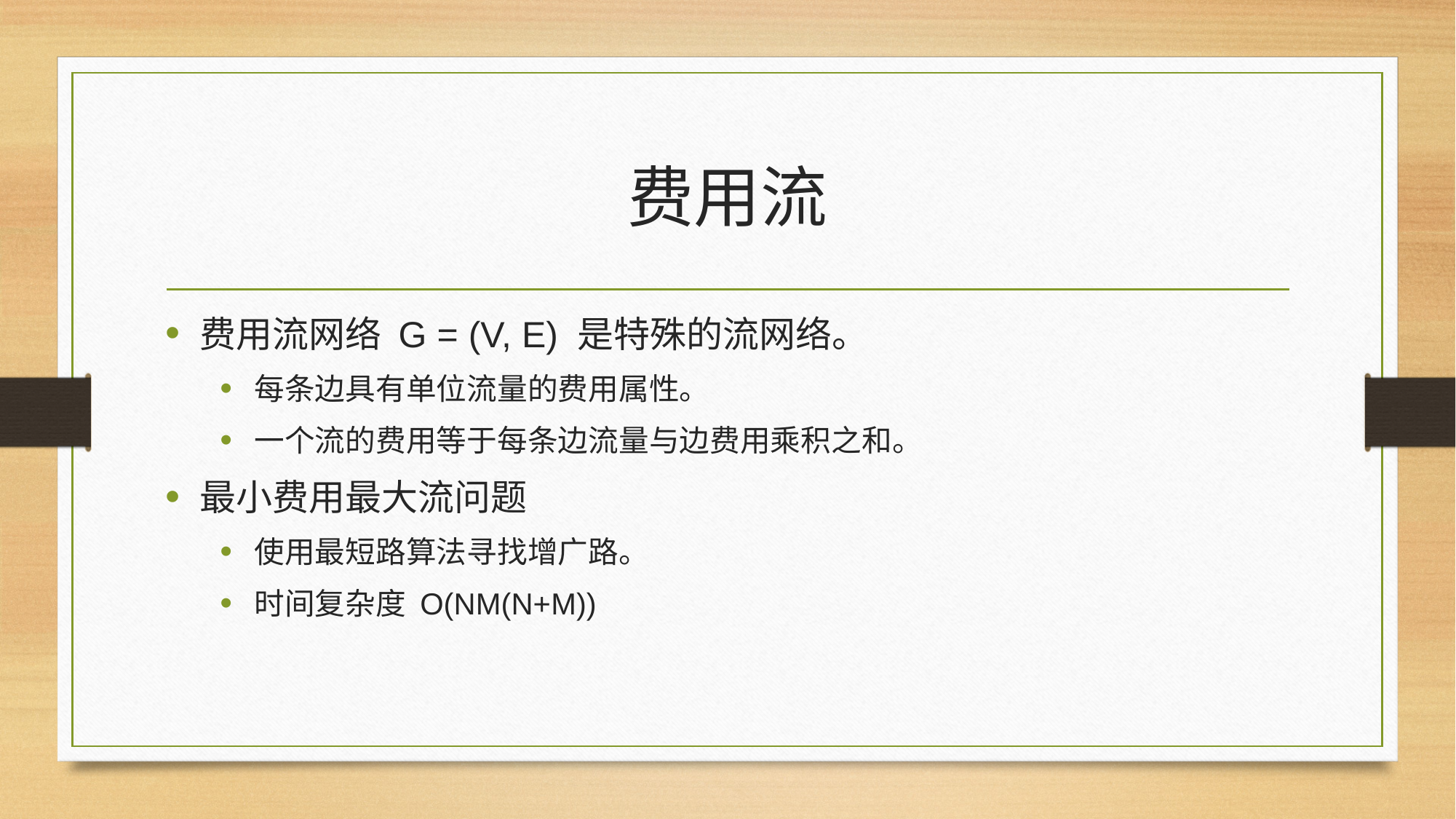

# 费用流
费用流网络 G = (V, E) 是特殊的流网络。
每条边具有单位流量的费用属性。
一个流的费用等于每条边流量与边费用乘积之和。
最小费用最大流问题
使用最短路算法寻找增广路。
时间复杂度 O(NM(N+M))